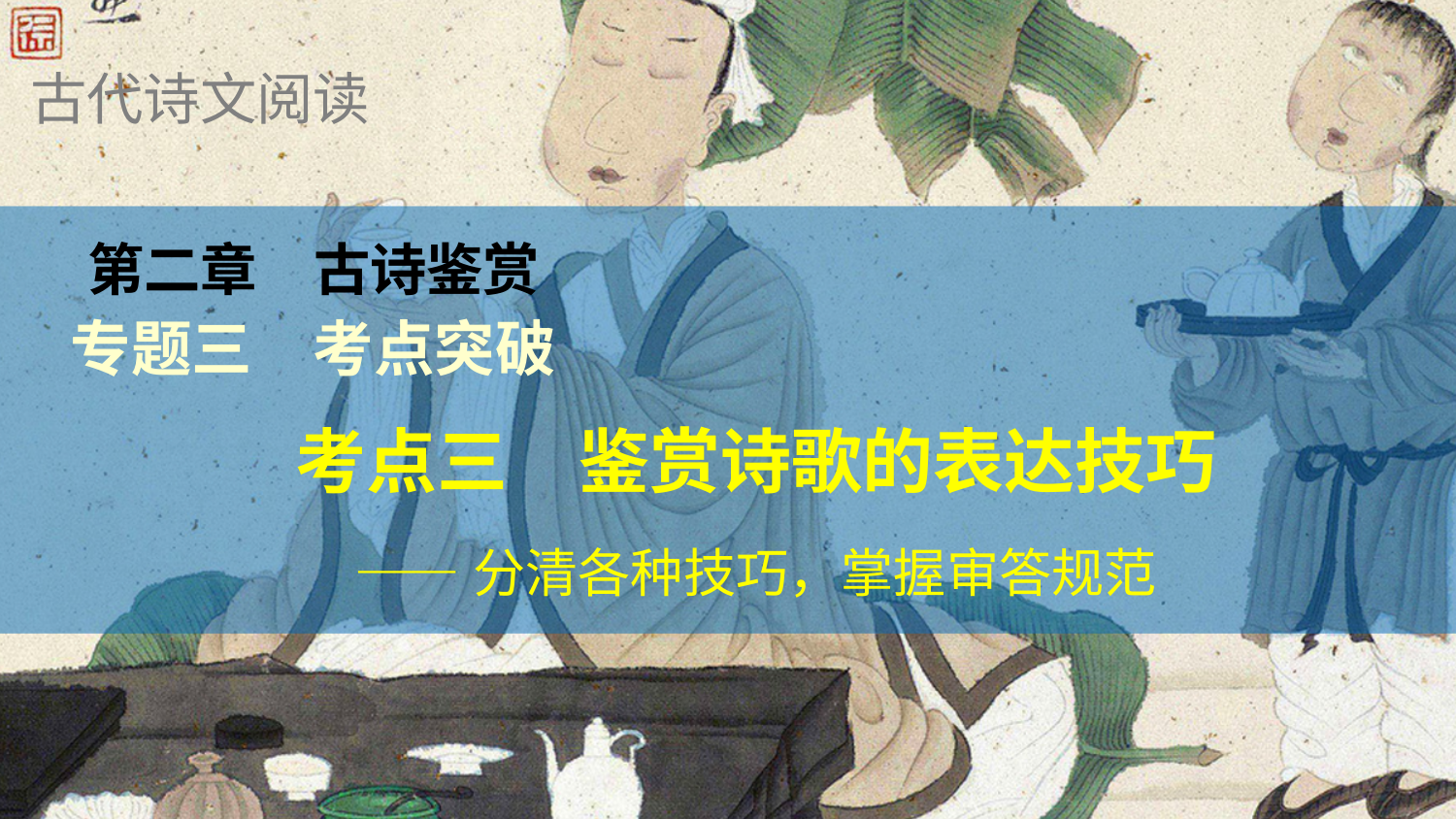

古代诗文阅读
第二章　古诗鉴赏
专题三　考点突破
考点三　鉴赏诗歌的表达技巧
——分清各种技巧，掌握审答规范